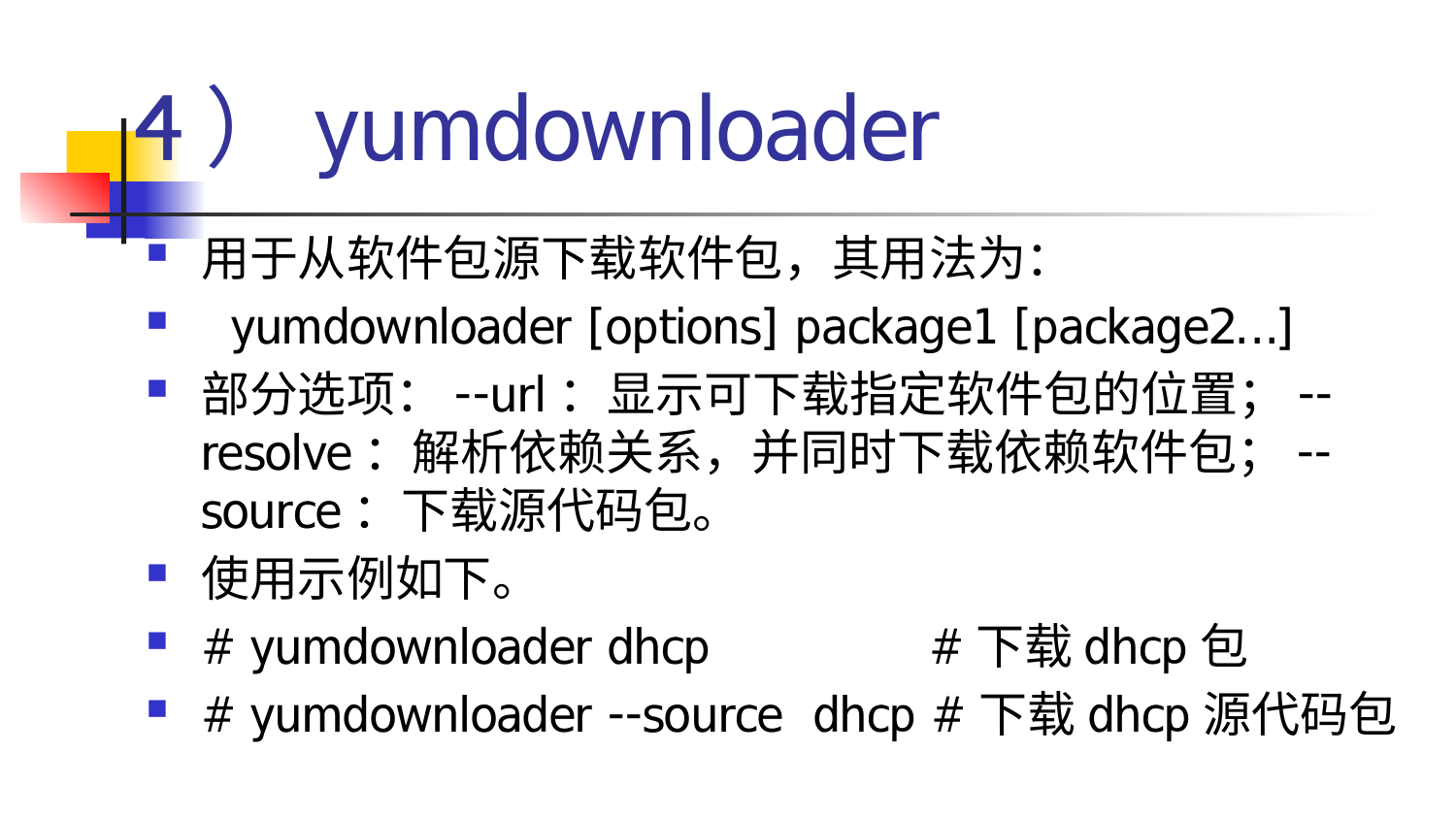

# 4）yumdownloader
用于从软件包源下载软件包，其用法为：
  yumdownloader [options] package1 [package2...]
部分选项：--url：显示可下载指定软件包的位置；--resolve：解析依赖关系，并同时下载依赖软件包；--source：下载源代码包。
使用示例如下。
# yumdownloader dhcp 		#下载dhcp包
# yumdownloader --source  dhcp #下载dhcp源代码包